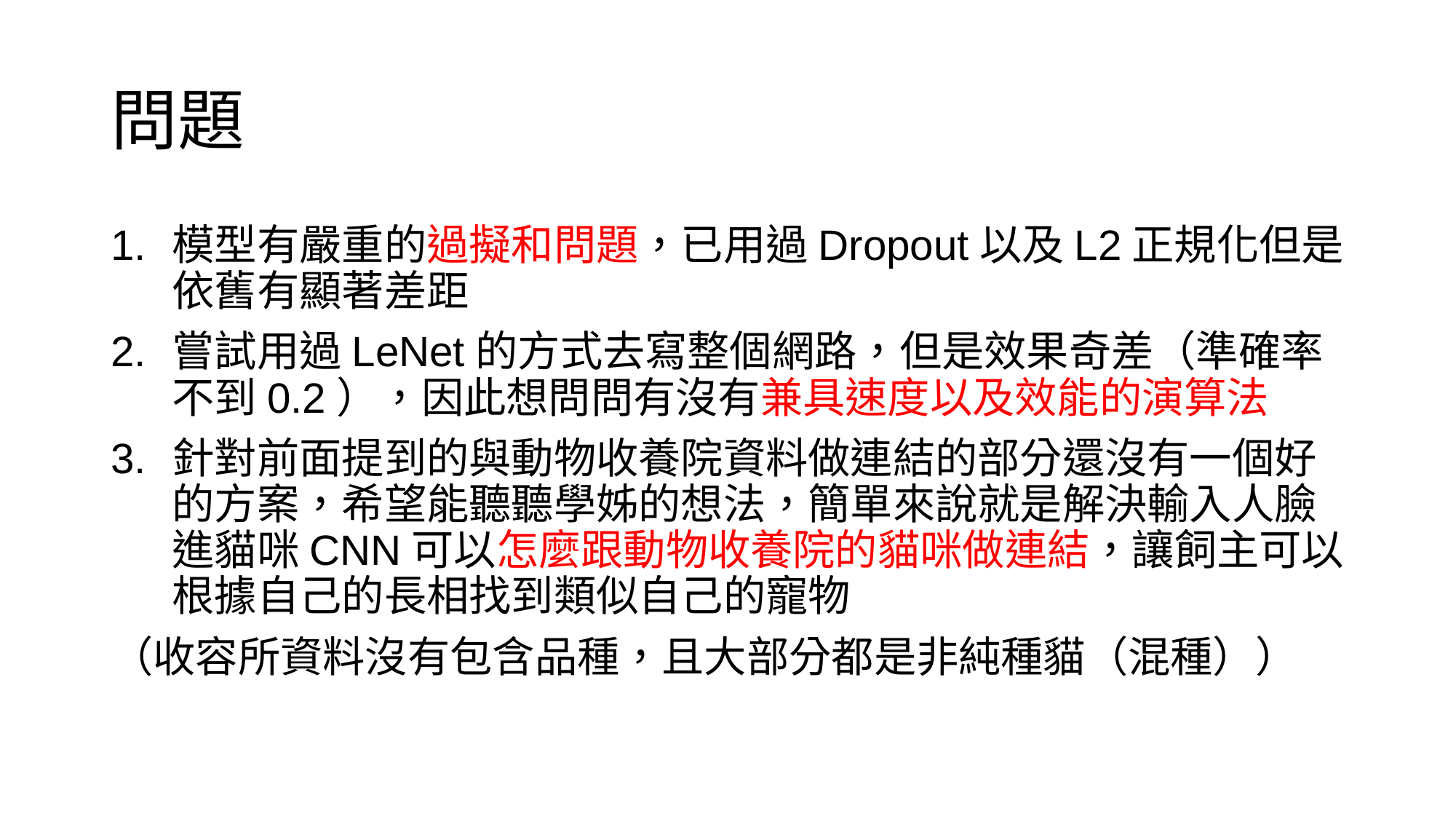

# 問題
模型有嚴重的過擬和問題，已用過Dropout以及L2正規化但是依舊有顯著差距
嘗試用過LeNet的方式去寫整個網路，但是效果奇差（準確率不到0.2），因此想問問有沒有兼具速度以及效能的演算法
針對前面提到的與動物收養院資料做連結的部分還沒有一個好的方案，希望能聽聽學姊的想法，簡單來說就是解決輸入人臉進貓咪CNN可以怎麼跟動物收養院的貓咪做連結，讓飼主可以根據自己的長相找到類似自己的寵物
（收容所資料沒有包含品種，且大部分都是非純種貓（混種））